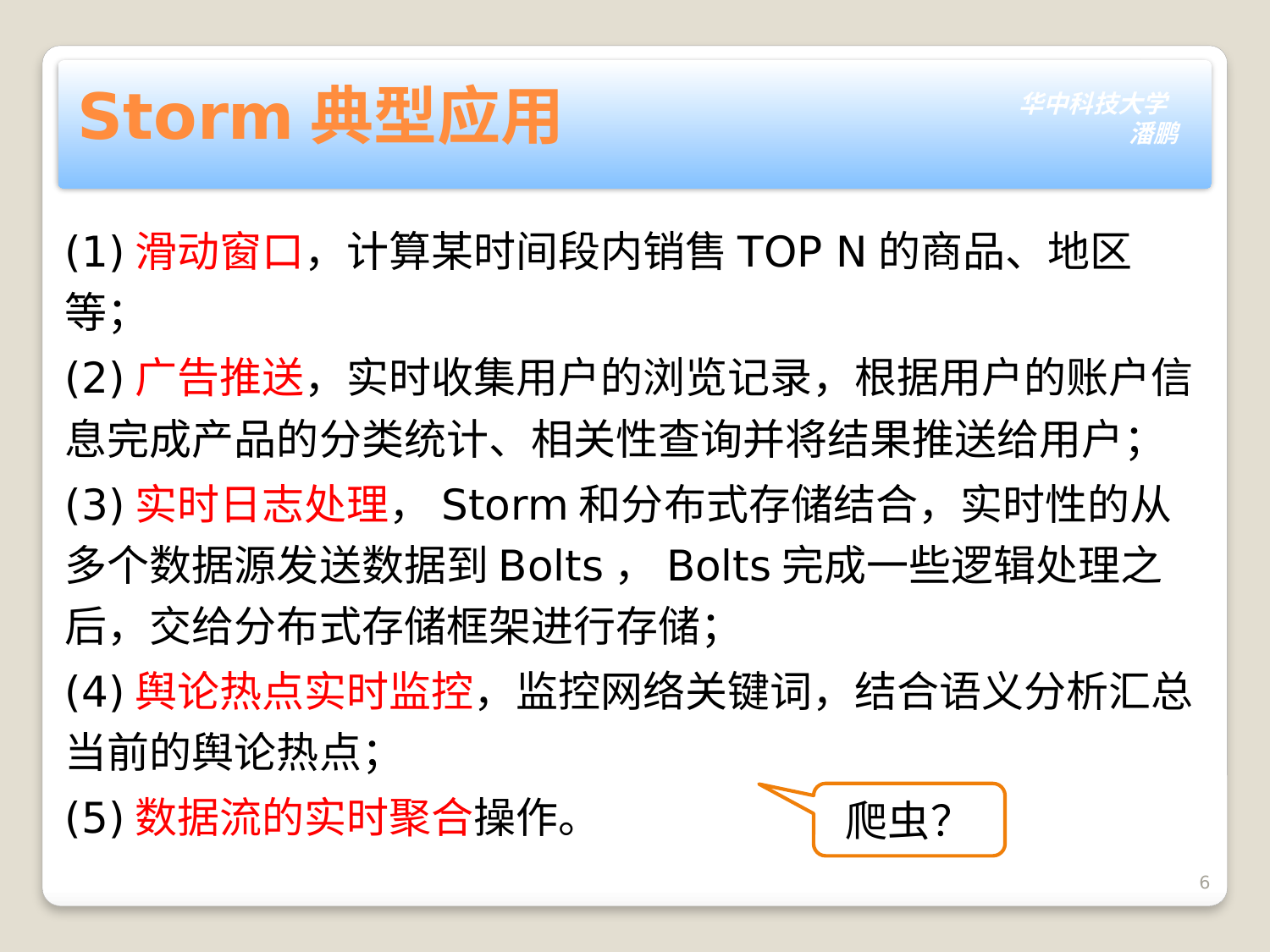

# Storm典型应用
(1)滑动窗口，计算某时间段内销售TOP N的商品、地区等；
(2)广告推送，实时收集用户的浏览记录，根据用户的账户信息完成产品的分类统计、相关性查询并将结果推送给用户；
(3)实时日志处理，Storm和分布式存储结合，实时性的从多个数据源发送数据到Bolts，Bolts完成一些逻辑处理之后，交给分布式存储框架进行存储；
(4)舆论热点实时监控，监控网络关键词，结合语义分析汇总当前的舆论热点；
(5)数据流的实时聚合操作。
爬虫？
6